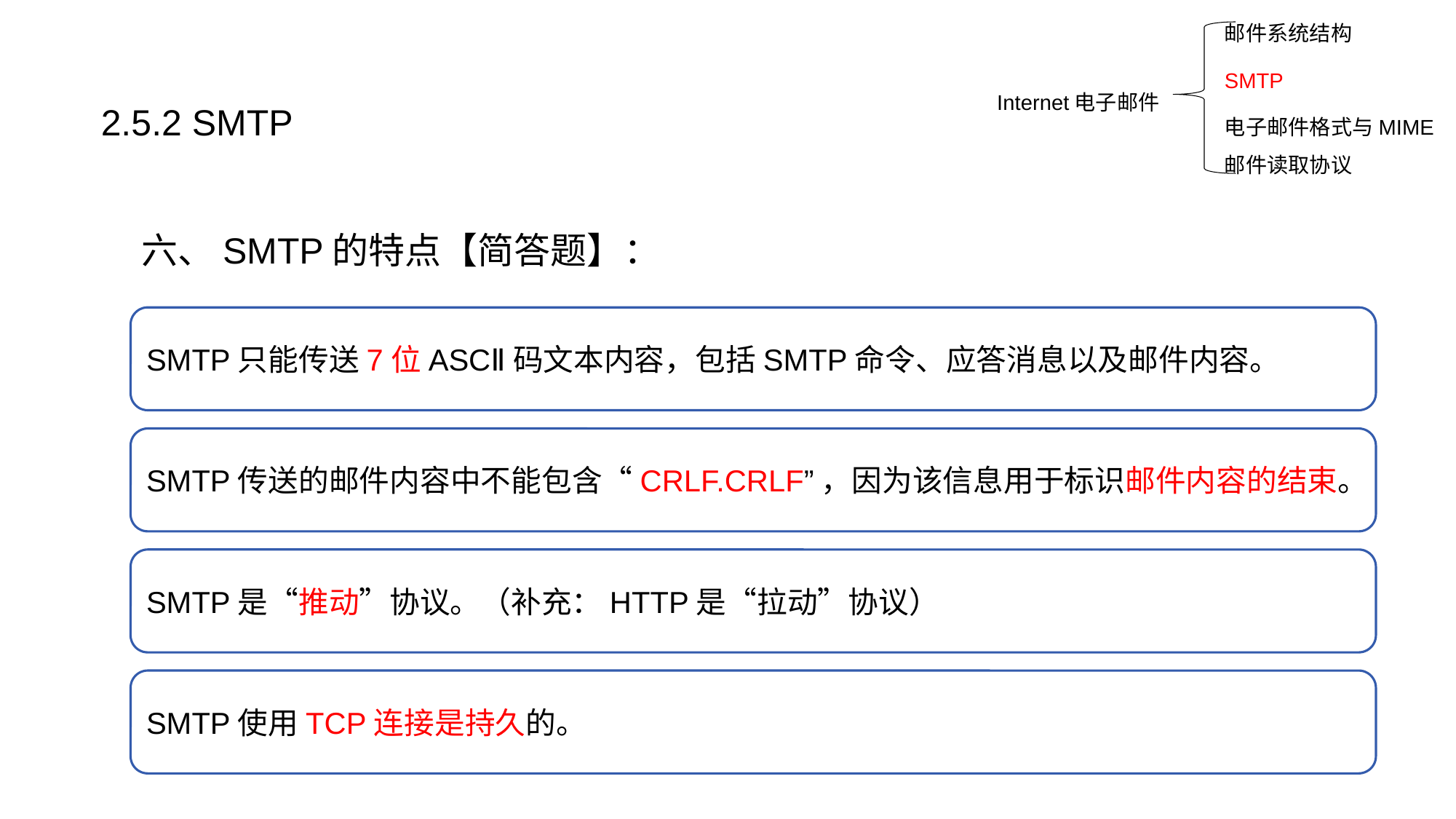

邮件系统结构

SMTP
2.5.2 SMTP
Internet电子邮件
电子邮件格式与MIME
邮件读取协议
六、SMTP的特点【简答题】：
SMTP只能传送7位ASCⅡ码文本内容，包括SMTP命令、应答消息以及邮件内容。
SMTP传送的邮件内容中不能包含“CRLF.CRLF”，因为该信息用于标识邮件内容的结束。
SMTP是“推动”协议。（补充：HTTP是“拉动”协议）
SMTP使用TCP连接是持久的。